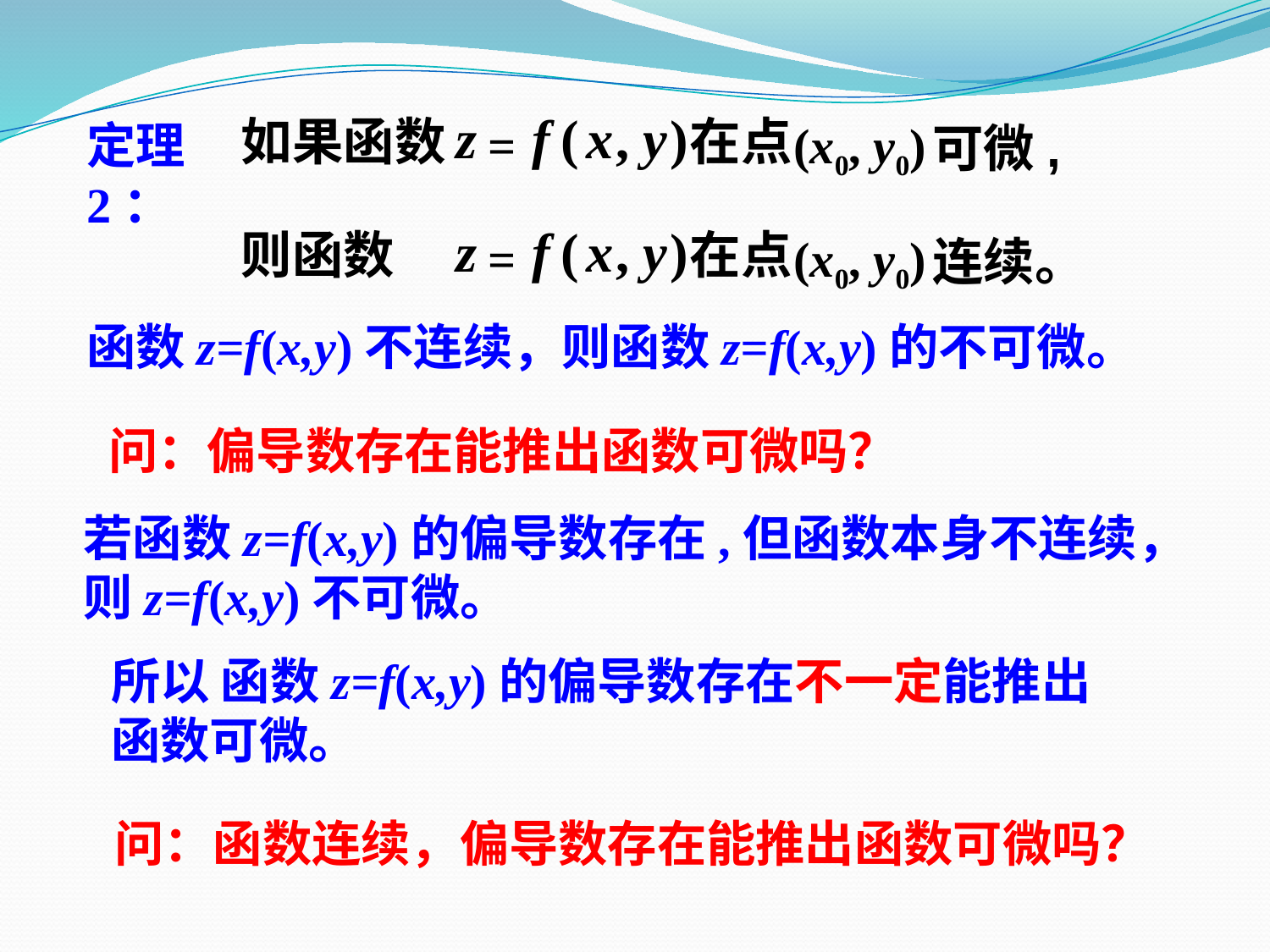

z
f
(
x
,
y
)

 =
(x0, y0)
如果函数
在点
 可微,
定理2：

 z
f
(
x
,
y
)

 =
(x0, y0)
则函数
在点
 连续。
函数z=f(x,y)不连续，则函数z=f(x,y)的不可微。
问：偏导数存在能推出函数可微吗？
若函数z=f(x,y)的偏导数存在,但函数本身不连续，
则z=f(x,y)不可微。
所以 函数z=f(x,y)的偏导数存在不一定能推出函数可微。
问：函数连续，偏导数存在能推出函数可微吗？